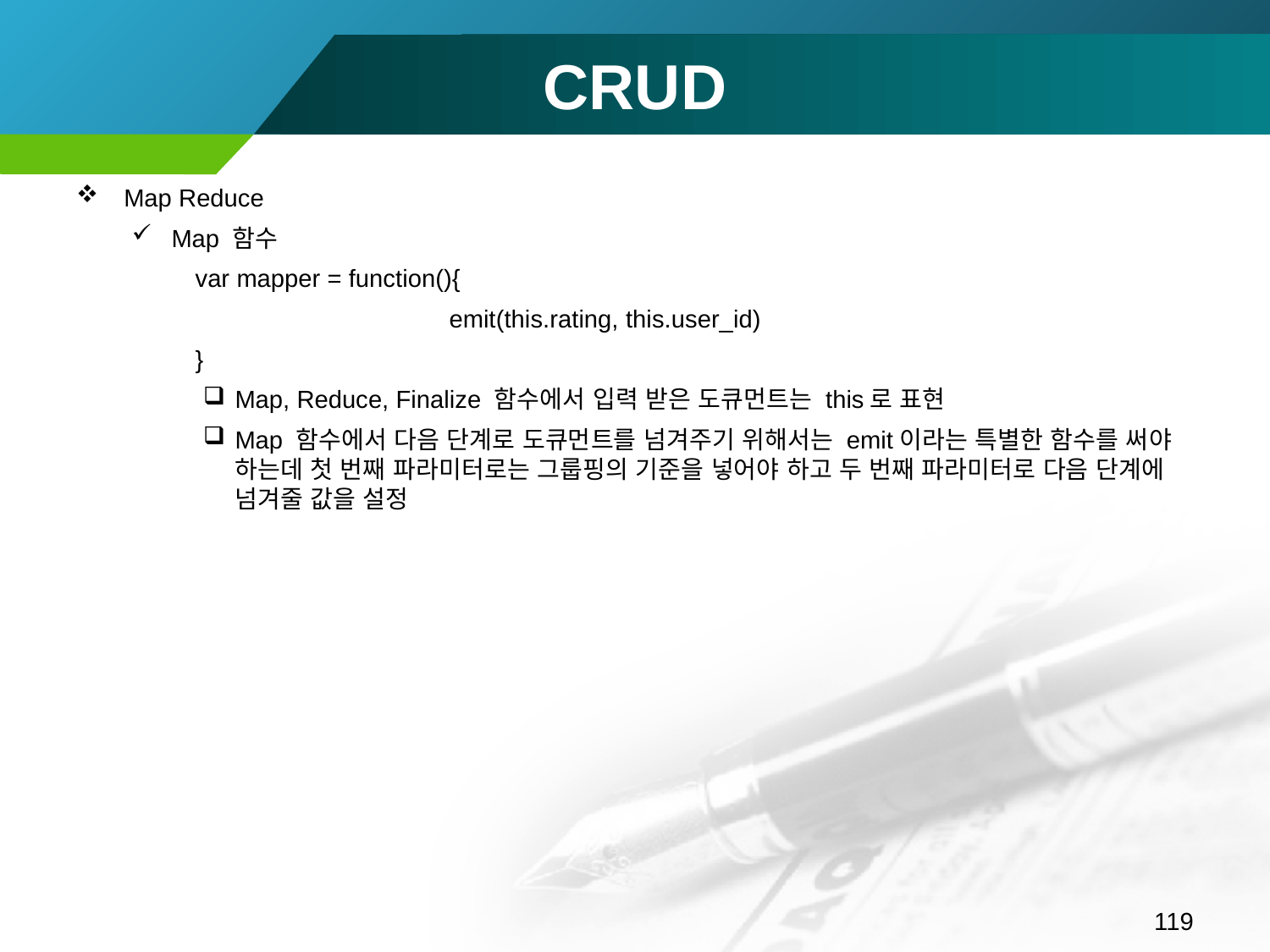

# CRUD
Map Reduce
Map 함수
var mapper = function(){
		emit(this.rating, this.user_id)
}
Map, Reduce, Finalize 함수에서 입력 받은 도큐먼트는 this로 표현
Map 함수에서 다음 단계로 도큐먼트를 넘겨주기 위해서는 emit이라는 특별한 함수를 써야 하는데 첫 번째 파라미터로는 그룹핑의 기준을 넣어야 하고 두 번째 파라미터로 다음 단계에 넘겨줄 값을 설정
119